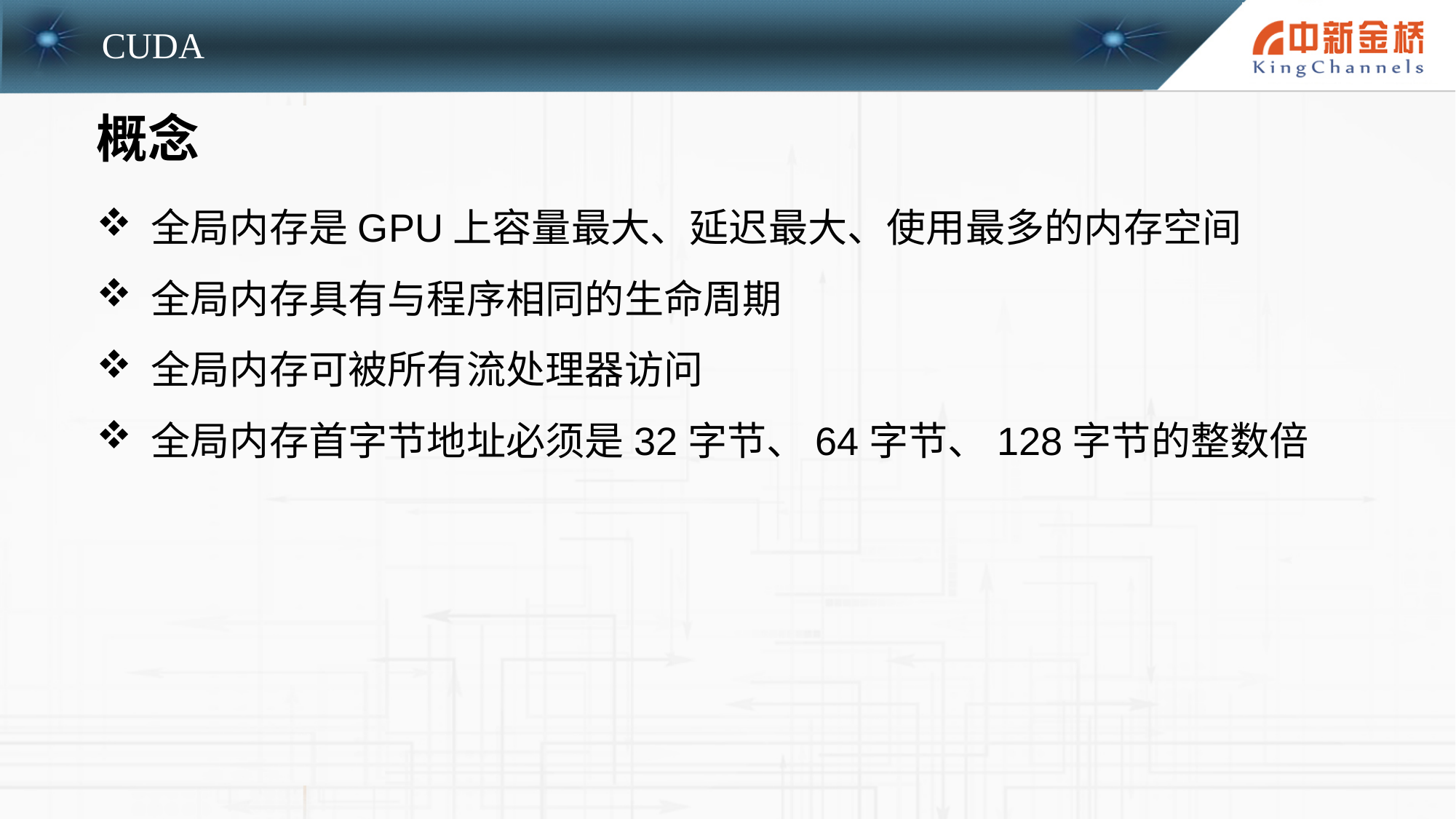

概念
全局内存是GPU上容量最大、延迟最大、使用最多的内存空间
全局内存具有与程序相同的生命周期
全局内存可被所有流处理器访问
全局内存首字节地址必须是32字节、64字节、128字节的整数倍